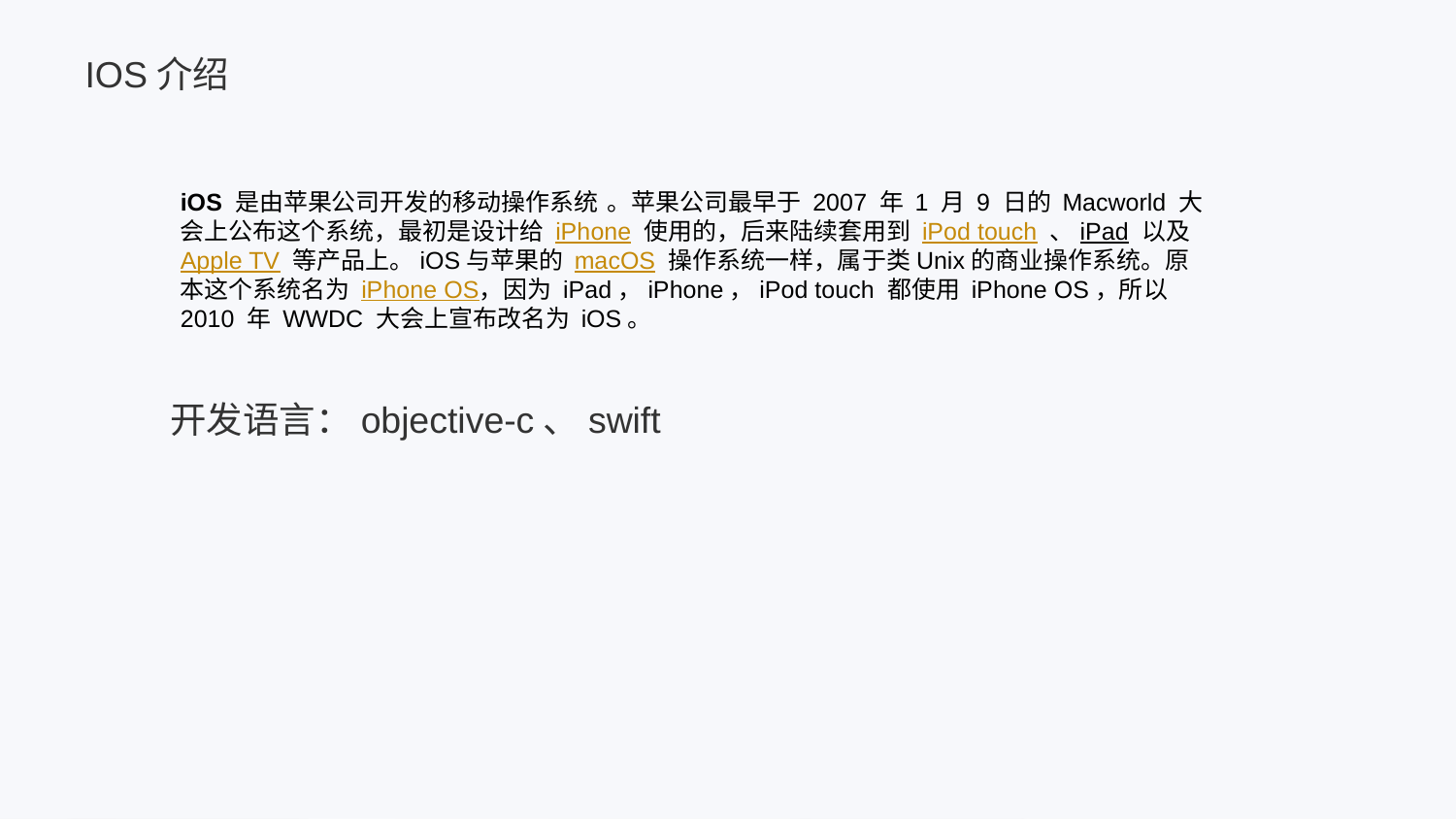

IOS介绍
iOS 是由苹果公司开发的移动操作系统  。苹果公司最早于 2007 年 1 月 9 日的 Macworld 大会上公布这个系统，最初是设计给 iPhone 使用的，后来陆续套用到 iPod touch 、iPad 以及 Apple TV 等产品上。iOS与苹果的 macOS 操作系统一样，属于类Unix的商业操作系统。原本这个系统名为 iPhone OS，因为 iPad，iPhone，iPod touch 都使用 iPhone OS，所以 2010 年 WWDC 大会上宣布改名为 iOS。
开发语言：objective-c、swift